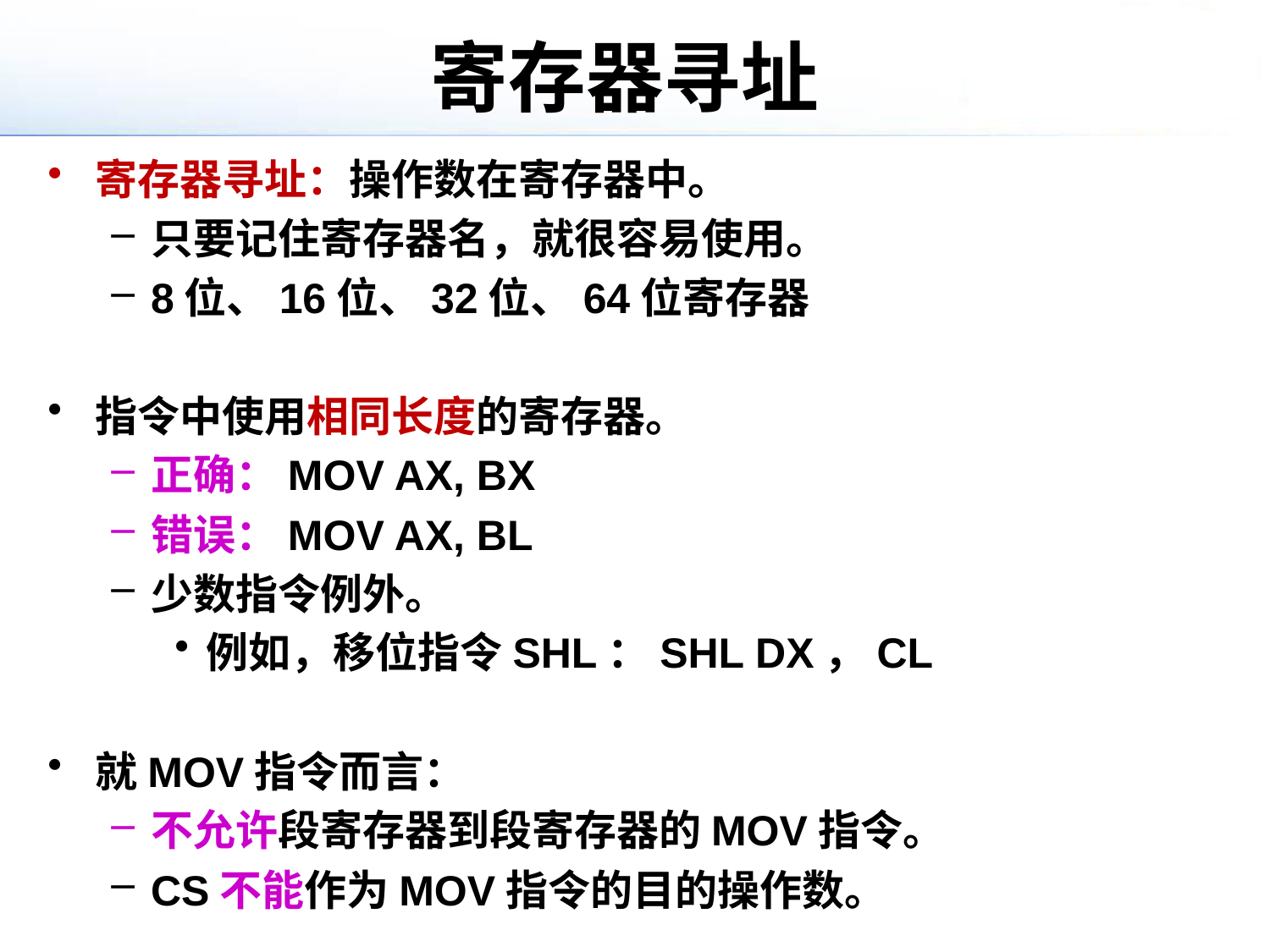

# 寄存器寻址
寄存器寻址：操作数在寄存器中。
只要记住寄存器名，就很容易使用。
8位、16位、32位、64位寄存器

指令中使用相同长度的寄存器。
正确：MOV AX, BX
错误：MOV AX, BL
少数指令例外。
例如，移位指令SHL：SHL DX，CL

就MOV指令而言：
不允许段寄存器到段寄存器的MOV指令。
CS不能作为MOV指令的目的操作数。